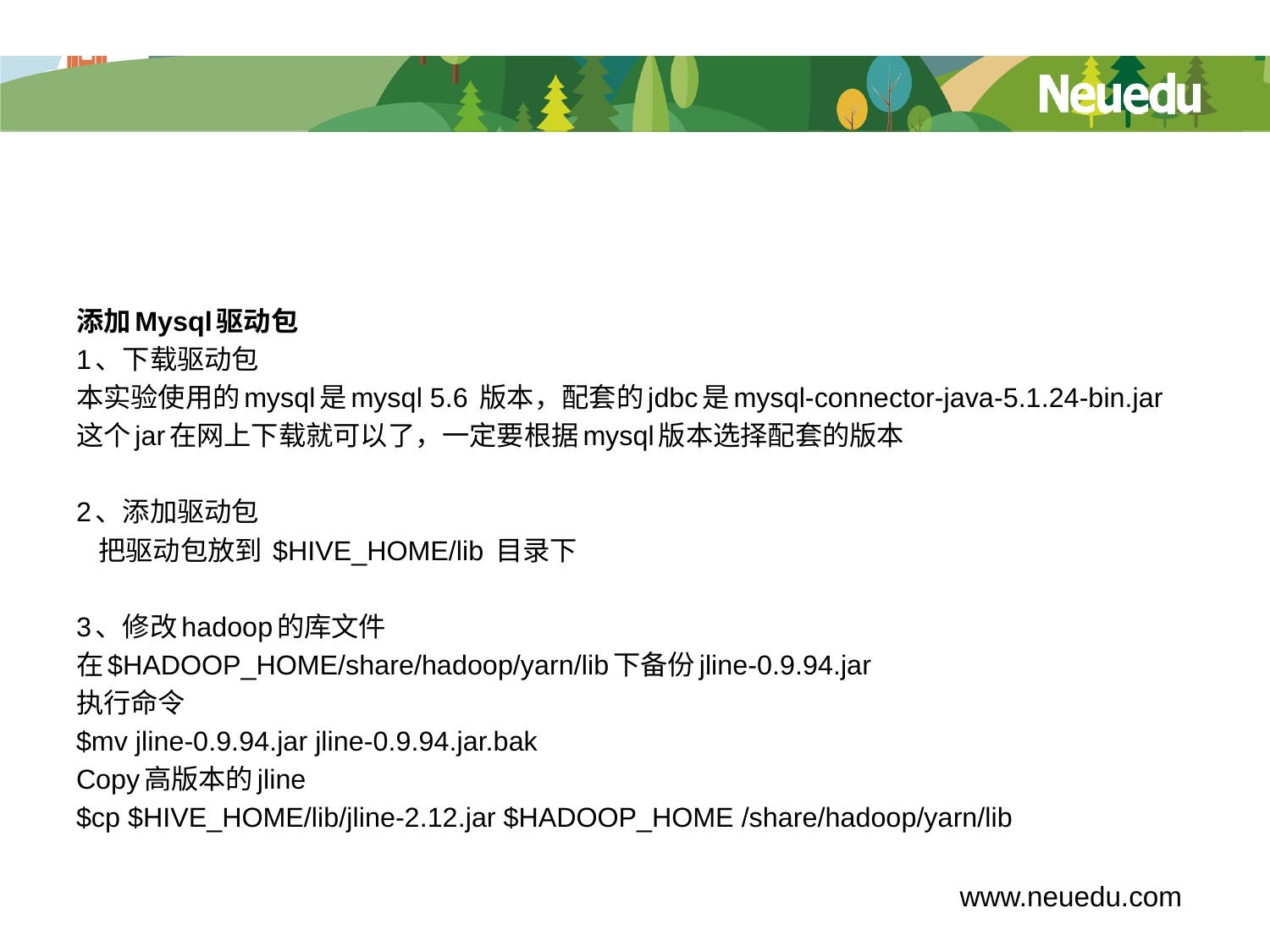

#
添加Mysql驱动包
1、下载驱动包
本实验使用的mysql是mysql 5.6 版本，配套的jdbc是mysql-connector-java-5.1.24-bin.jar
这个jar在网上下载就可以了，一定要根据mysql版本选择配套的版本

2、添加驱动包
   把驱动包放到 $HIVE_HOME/lib 目录下

3、修改hadoop的库文件
在$HADOOP_HOME/share/hadoop/yarn/lib下备份jline-0.9.94.jar
执行命令
$mv jline-0.9.94.jar jline-0.9.94.jar.bak
Copy高版本的jline
$cp $HIVE_HOME/lib/jline-2.12.jar $HADOOP_HOME /share/hadoop/yarn/lib